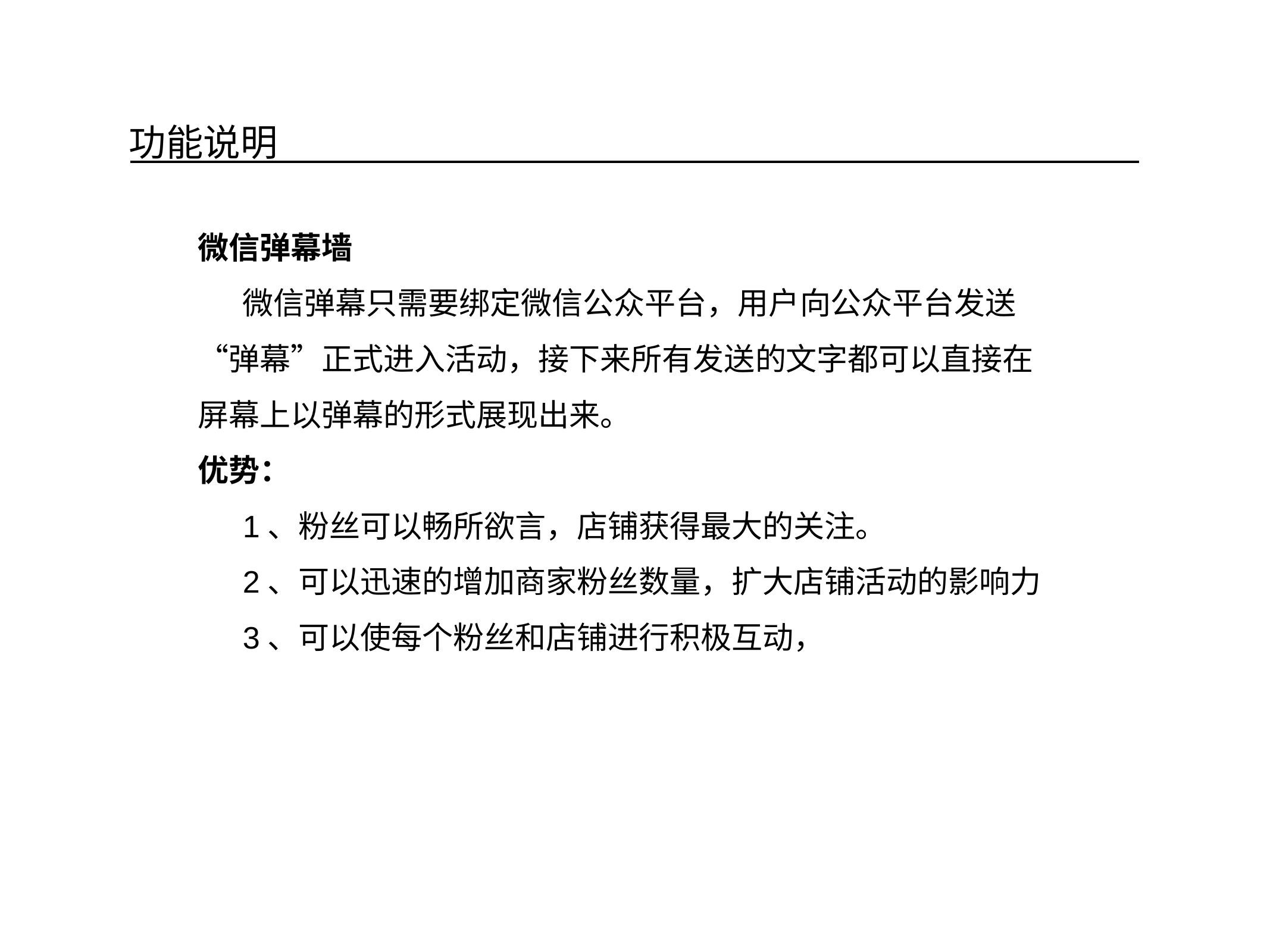

# 功能说明
微信弹幕墙
微信弹幕只需要绑定微信公众平台，用户向公众平台发送“弹幕”正式进入活动，接下来所有发送的文字都可以直接在屏幕上以弹幕的形式展现出来。
优势：
1、粉丝可以畅所欲言，店铺获得最大的关注。
2、可以迅速的增加商家粉丝数量，扩大店铺活动的影响力
3、可以使每个粉丝和店铺进行积极互动，